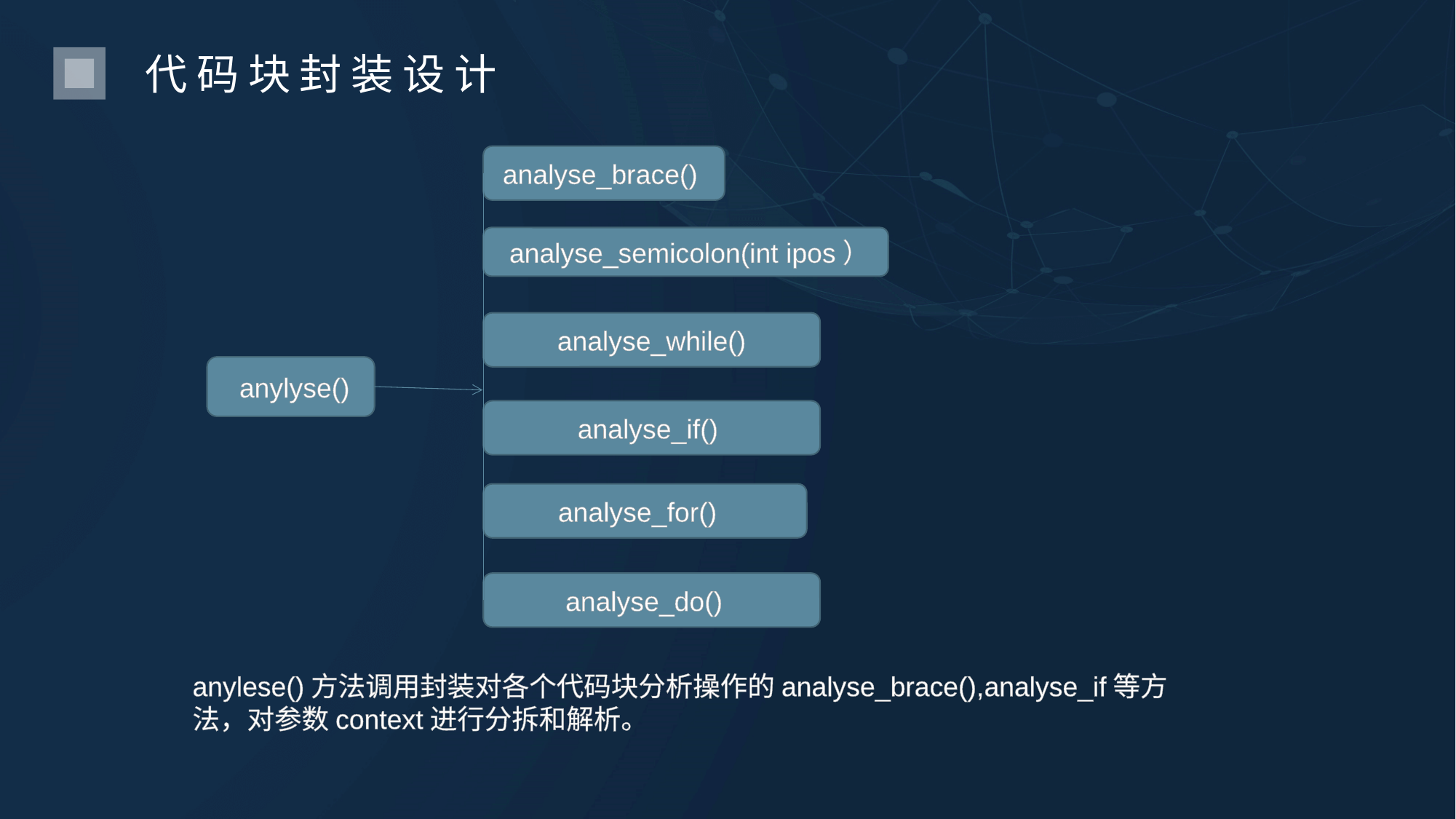

代码块封装设计

analyse_brace()
 analyse_semicolon(int ipos）
 analyse_while()
 anylyse()
 analyse_if()
 analyse_for()
analyse_do()
anylese()方法调用封装对各个代码块分析操作的analyse_brace(),analyse_if等方法，对参数context进行分拆和解析。